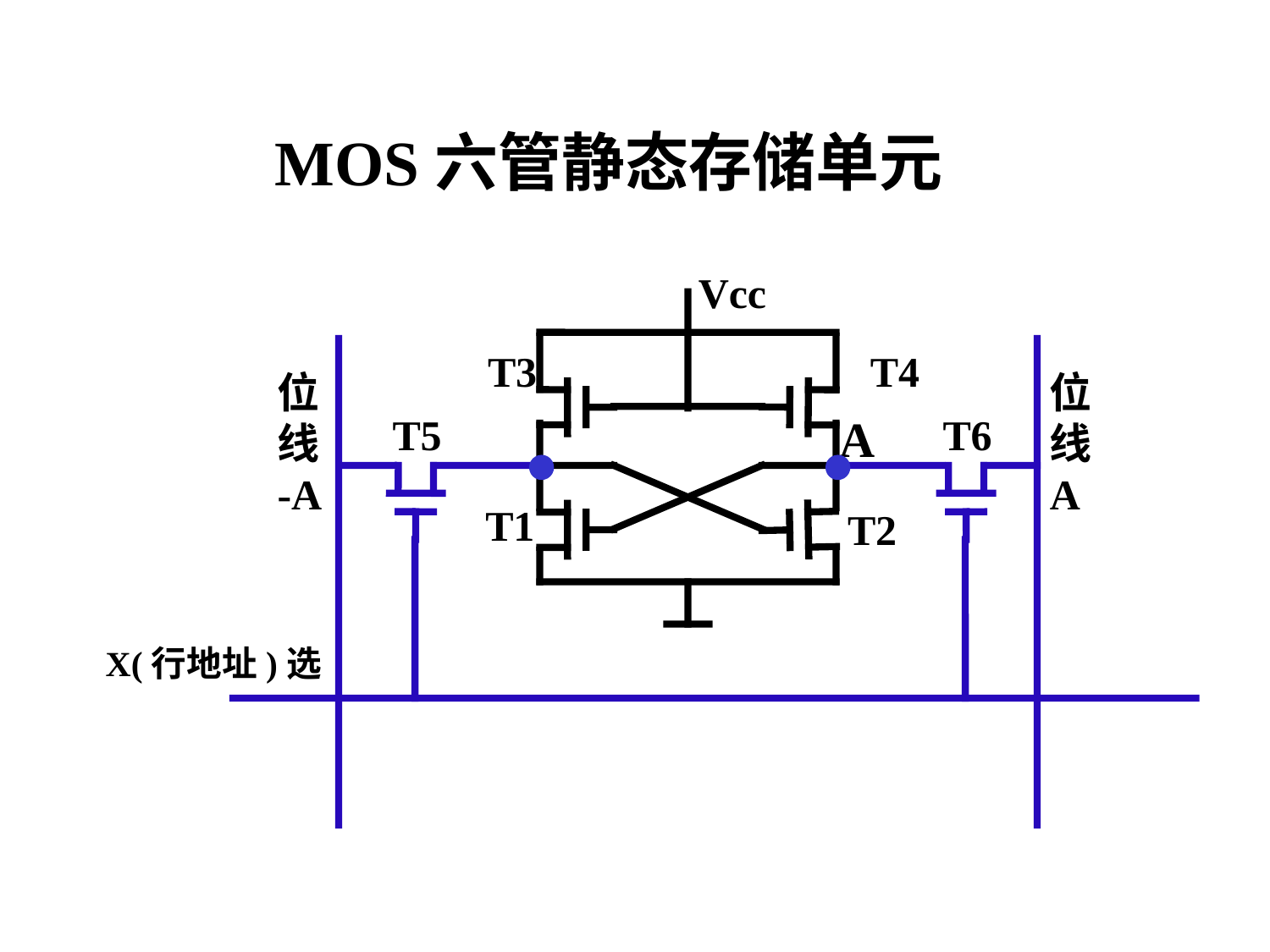

MOS六管静态存储单元
Vcc

T3
T4

位
线
-A
位
线
A

T5
A
T6

T1
T2

X(行地址)选